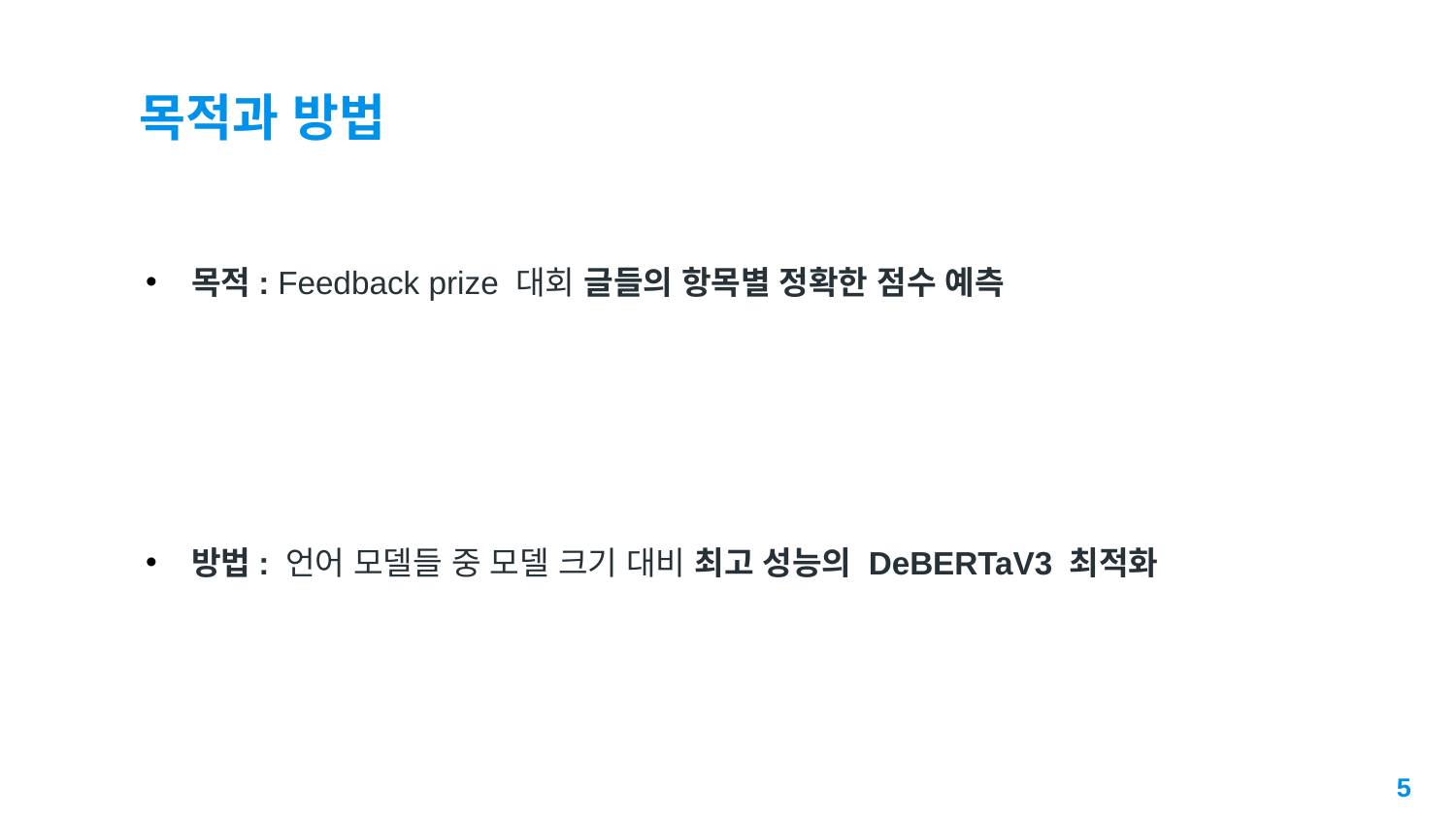

# 목적과 방법

목적: Feedback prize 대회 글들의 항목별 정확한 점수 예측

방법: 언어 모델들 중 모델 크기 대비 최고 성능의 DeBERTaV3 최적화

5